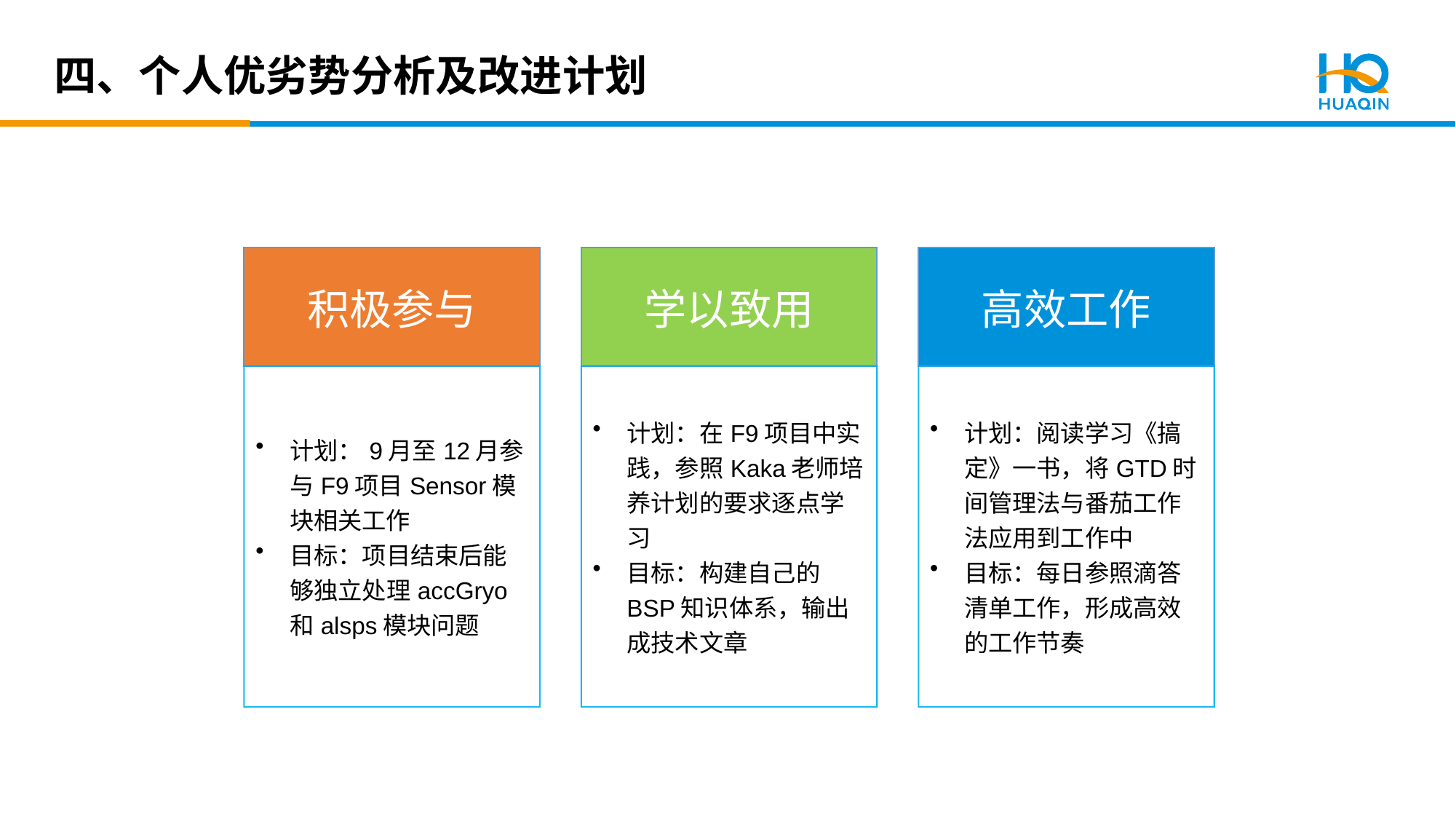

四、个人优劣势分析及改进计划
积极参与
计划：9月至12月参与F9项目Sensor模块相关工作
目标：项目结束后能够独立处理accGryo和alsps模块问题
学以致用
计划：在F9项目中实践，参照Kaka老师培养计划的要求逐点学习
高效工作
计划：阅读学习《搞定》一书，将GTD时间管理法与番茄工作法应用到工作中
目标：构建自己的BSP知识体系，输出成技术文章
目标：每日参照滴答清单工作，形成高效的工作节奏